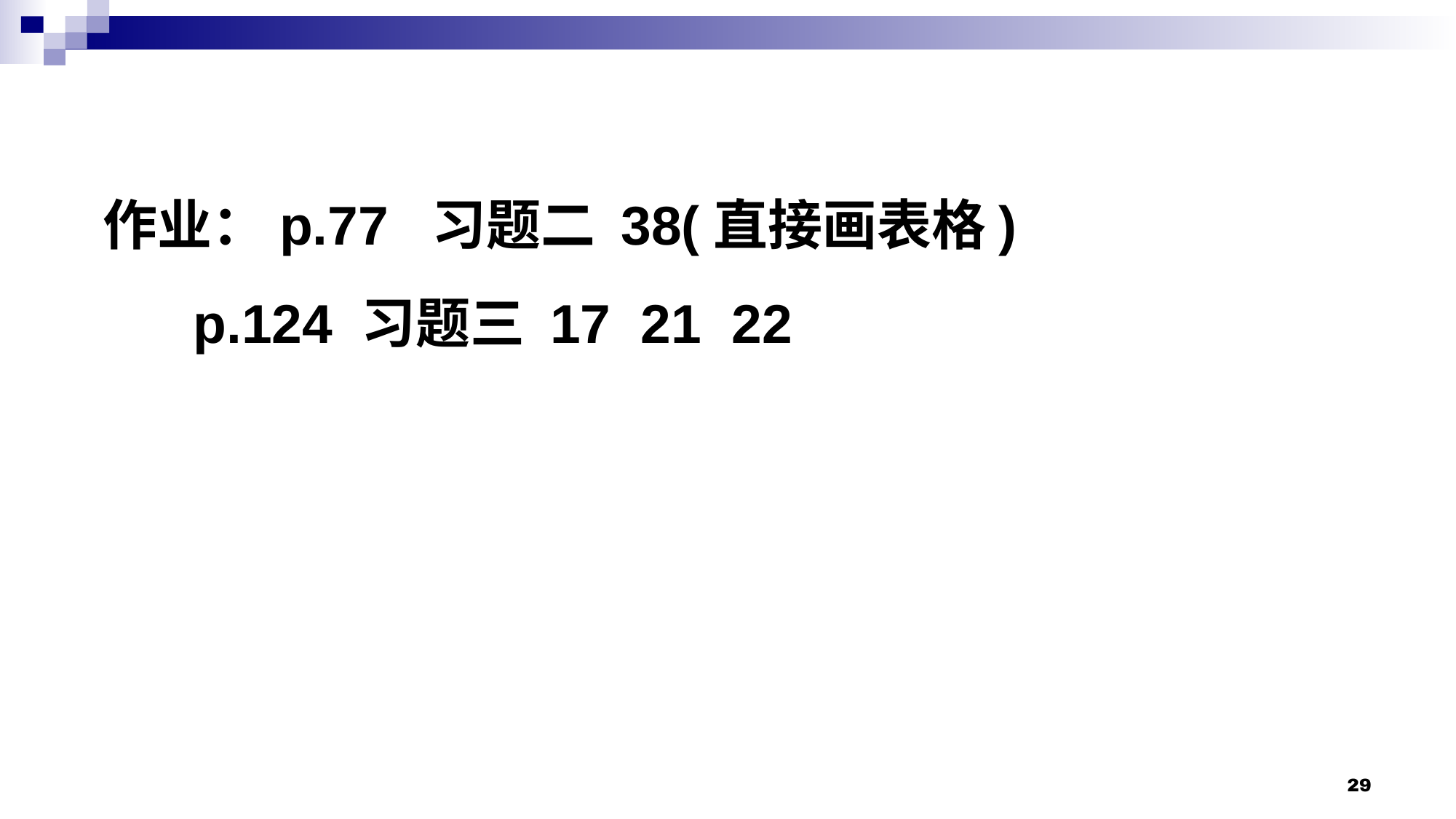

作业：p.77  习题二 38(直接画表格)
      p.124 习题三 17  21  22
29